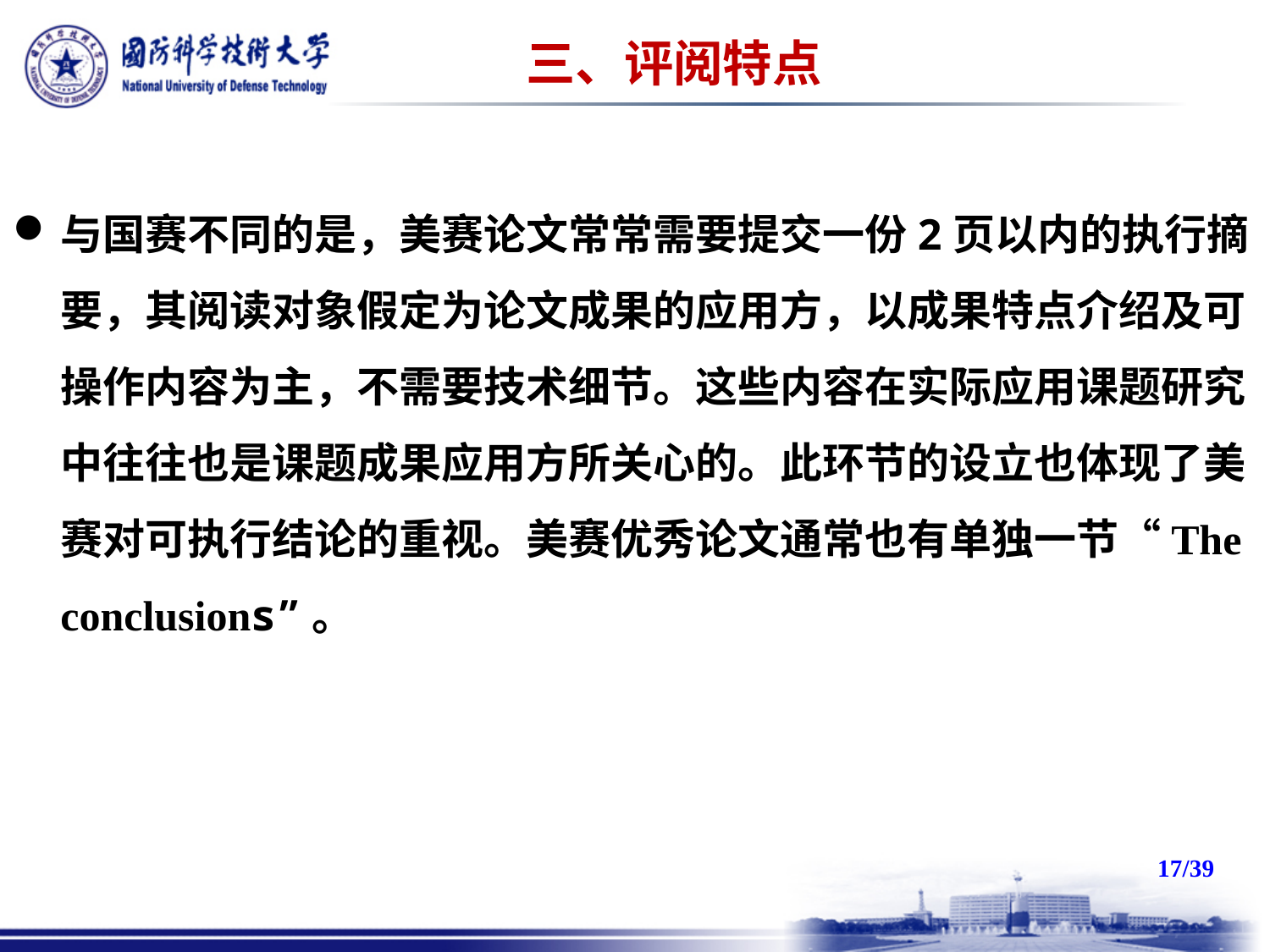

三、评阅特点
与国赛不同的是，美赛论文常常需要提交一份2页以内的执行摘要，其阅读对象假定为论文成果的应用方，以成果特点介绍及可操作内容为主，不需要技术细节。这些内容在实际应用课题研究中往往也是课题成果应用方所关心的。此环节的设立也体现了美赛对可执行结论的重视。美赛优秀论文通常也有单独一节“The  conclusions”。